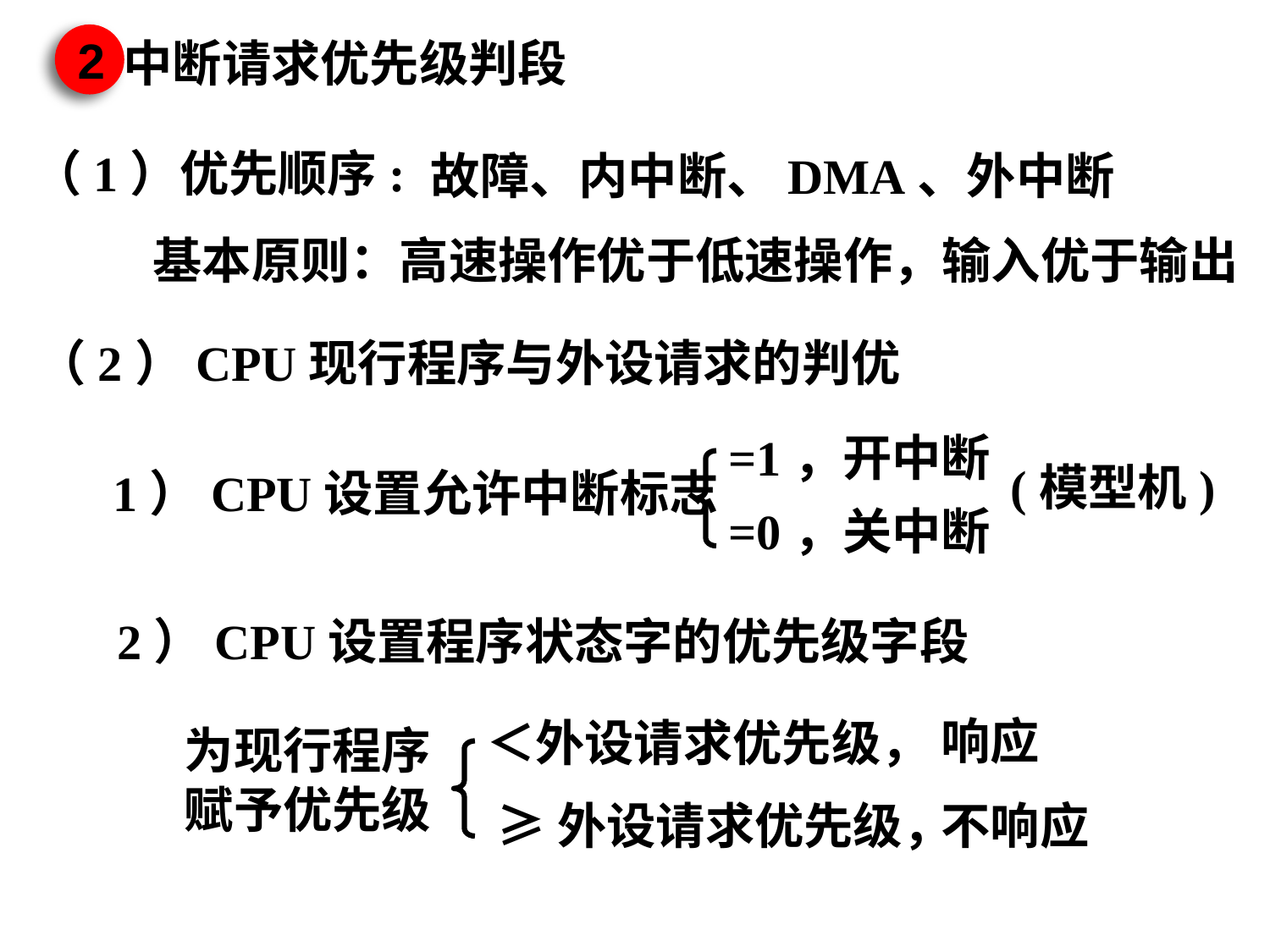

2
中断请求优先级判段
（1）优先顺序:
故障、内中断、DMA、外中断
基本原则：高速操作优于低速操作，输入优于输出
（2）CPU现行程序与外设请求的判优
=1，开中断
(模型机)

1）CPU设置允许中断标志
=0，关中断
2）CPU设置程序状态字的优先级字段
响应
＜外设请求优先级，
为现行程序赋予优先级

≥外设请求优先级，
不响应